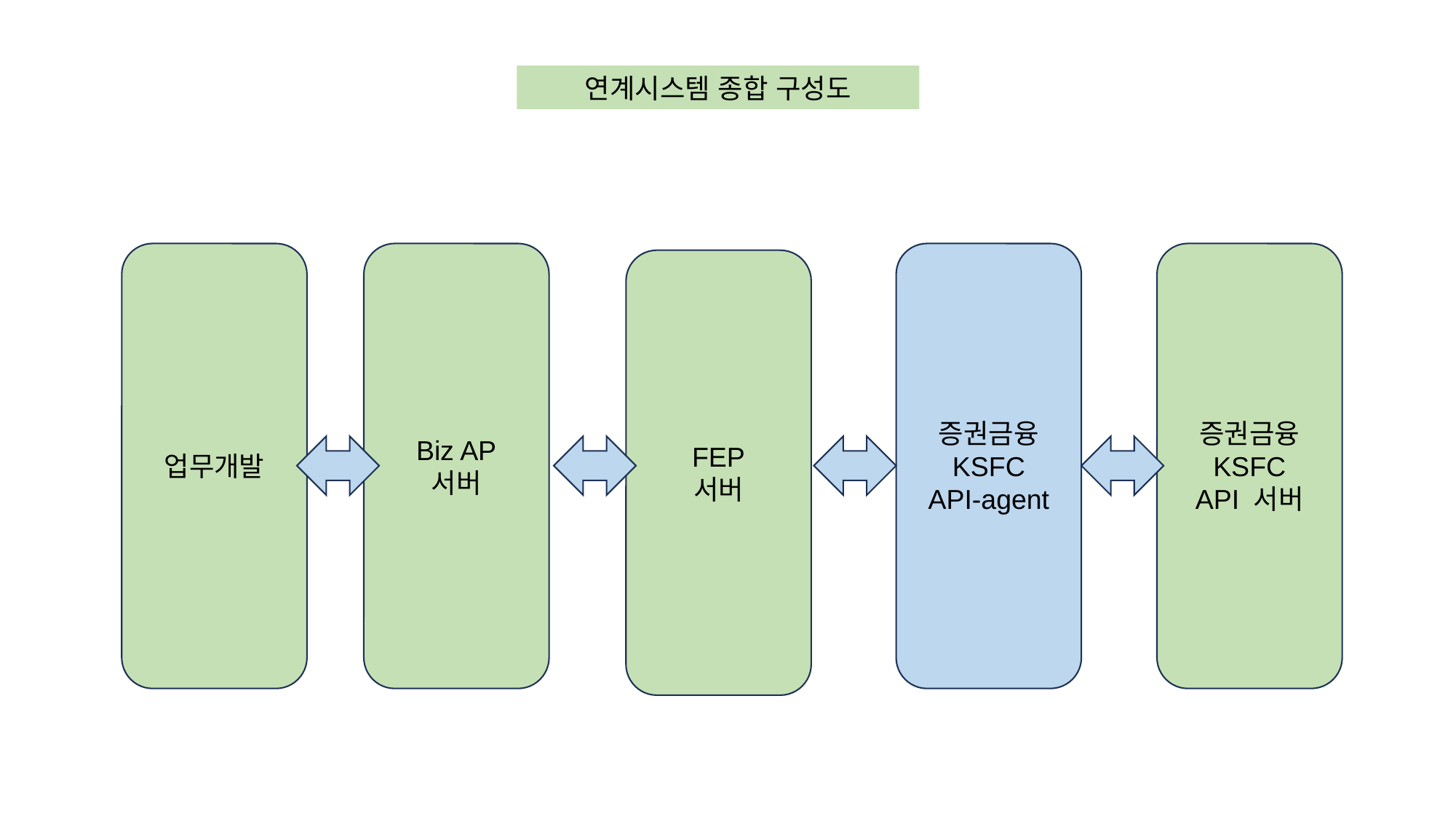

연계시스템 종합 구성도
증권금융
KSFC
API 서버
업무개발
Biz AP
서버
증권금융
KSFC
API-agent
FEP
서버